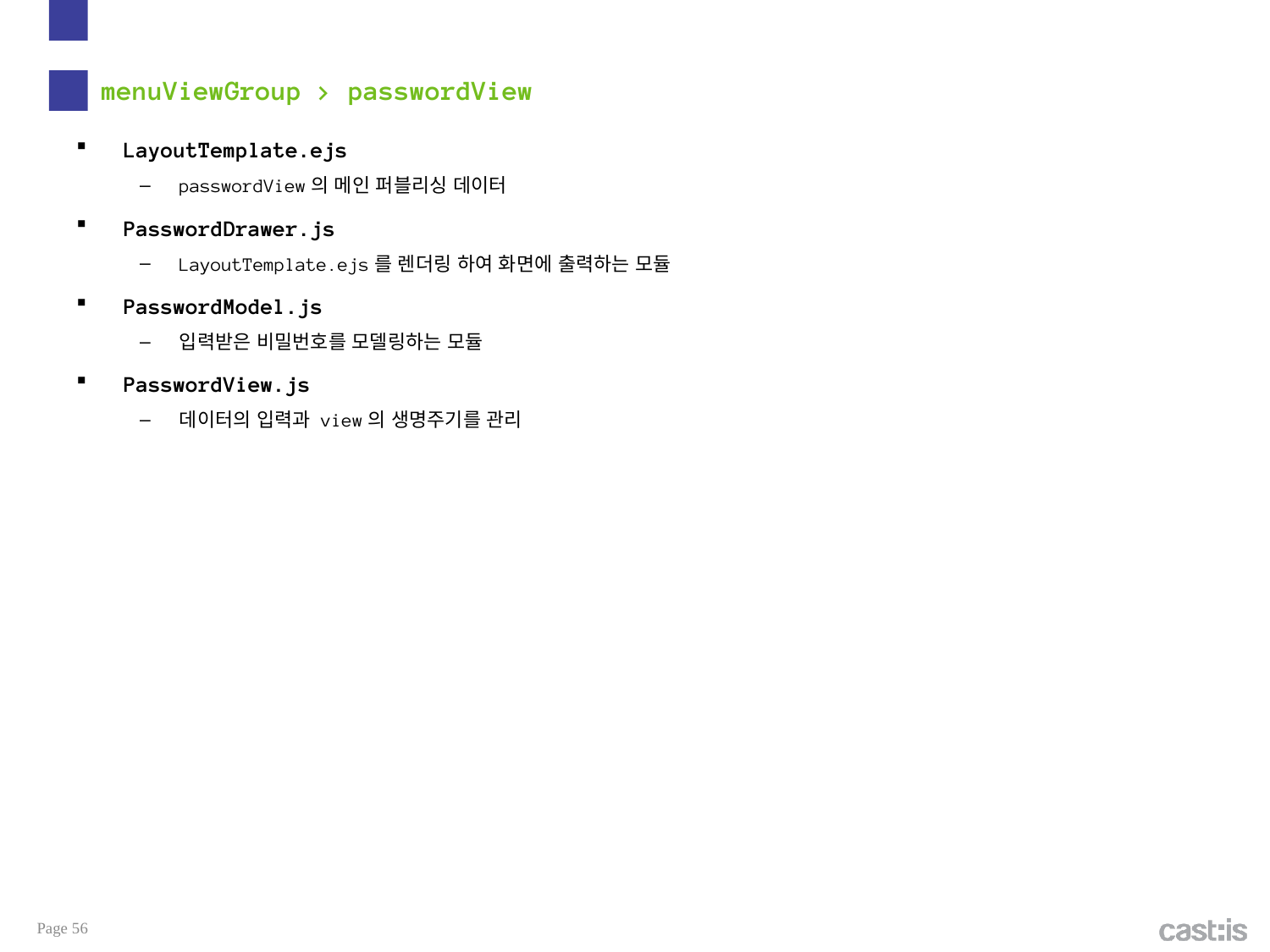

# menuViewGroup > passwordView
LayoutTemplate.ejs
passwordView의 메인 퍼블리싱 데이터

PasswordDrawer.js
LayoutTemplate.ejs를 렌더링 하여 화면에 출력하는 모듈

PasswordModel.js
입력받은 비밀번호를 모델링하는 모듈

PasswordView.js
데이터의 입력과 view의 생명주기를 관리

Page 56